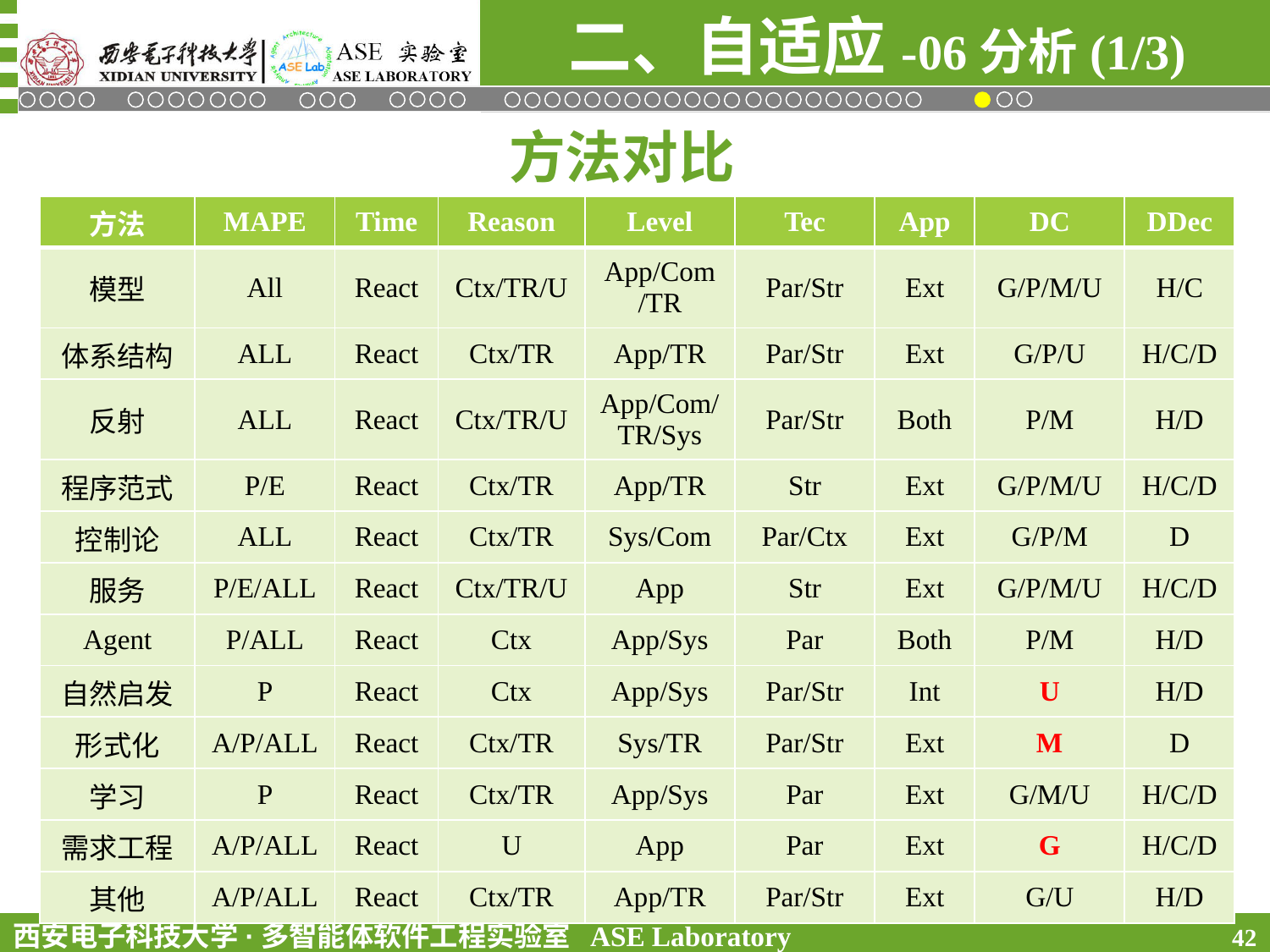

二、自适应-06分析(1/3)

方法对比
| 方法 | MAPE | Time | Reason | Level | Tec | App | DC | DDec |
| --- | --- | --- | --- | --- | --- | --- | --- | --- |
| 模型 | All | React | Ctx/TR/U | App/Com /TR | Par/Str | Ext | G/P/M/U | H/C |
| 体系结构 | ALL | React | Ctx/TR | App/TR | Par/Str | Ext | G/P/U | H/C/D |
| 反射 | ALL | React | Ctx/TR/U | App/Com/ TR/Sys | Par/Str | Both | P/M | H/D |
| 程序范式 | P/E | React | Ctx/TR | App/TR | Str | Ext | G/P/M/U | H/C/D |
| 控制论 | ALL | React | Ctx/TR | Sys/Com | Par/Ctx | Ext | G/P/M | D |
| 服务 | P/E/ALL | React | Ctx/TR/U | App | Str | Ext | G/P/M/U | H/C/D |
| Agent | P/ALL | React | Ctx | App/Sys | Par | Both | P/M | H/D |
| 自然启发 | P | React | Ctx | App/Sys | Par/Str | Int | U | H/D |
| 形式化 | A/P/ALL | React | Ctx/TR | Sys/TR | Par/Str | Ext | M | D |
| 学习 | P | React | Ctx/TR | App/Sys | Par | Ext | G/M/U | H/C/D |
| 需求工程 | A/P/ALL | React | U | App | Par | Ext | G | H/C/D |
| 其他 | A/P/ALL | React | Ctx/TR | App/TR | Par/Str | Ext | G/U | H/D |
42